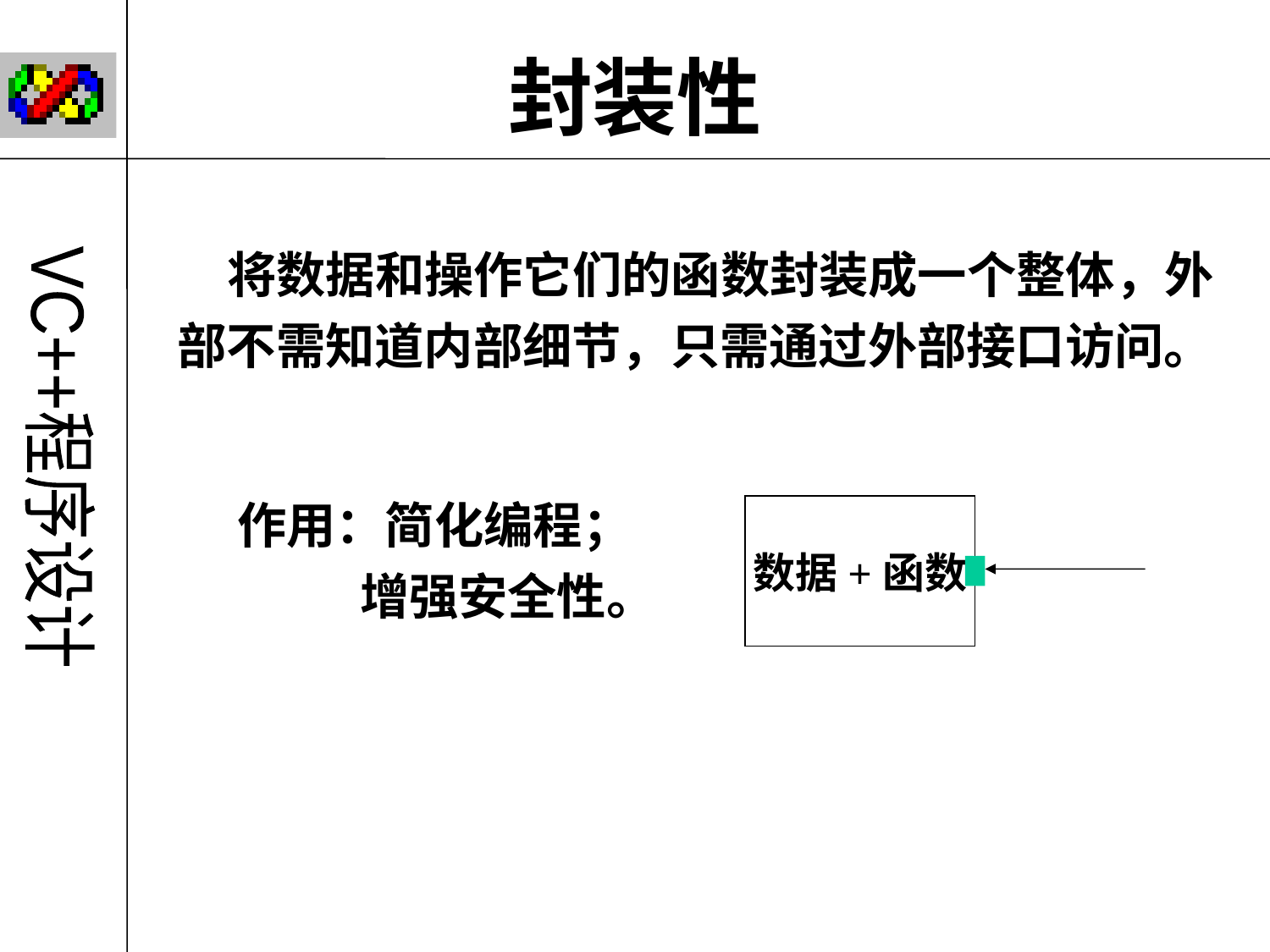

# 封装性
将数据和操作它们的函数封装成一个整体，外部不需知道内部细节，只需通过外部接口访问。
作用：简化编程；
	   增强安全性。

数据+函数